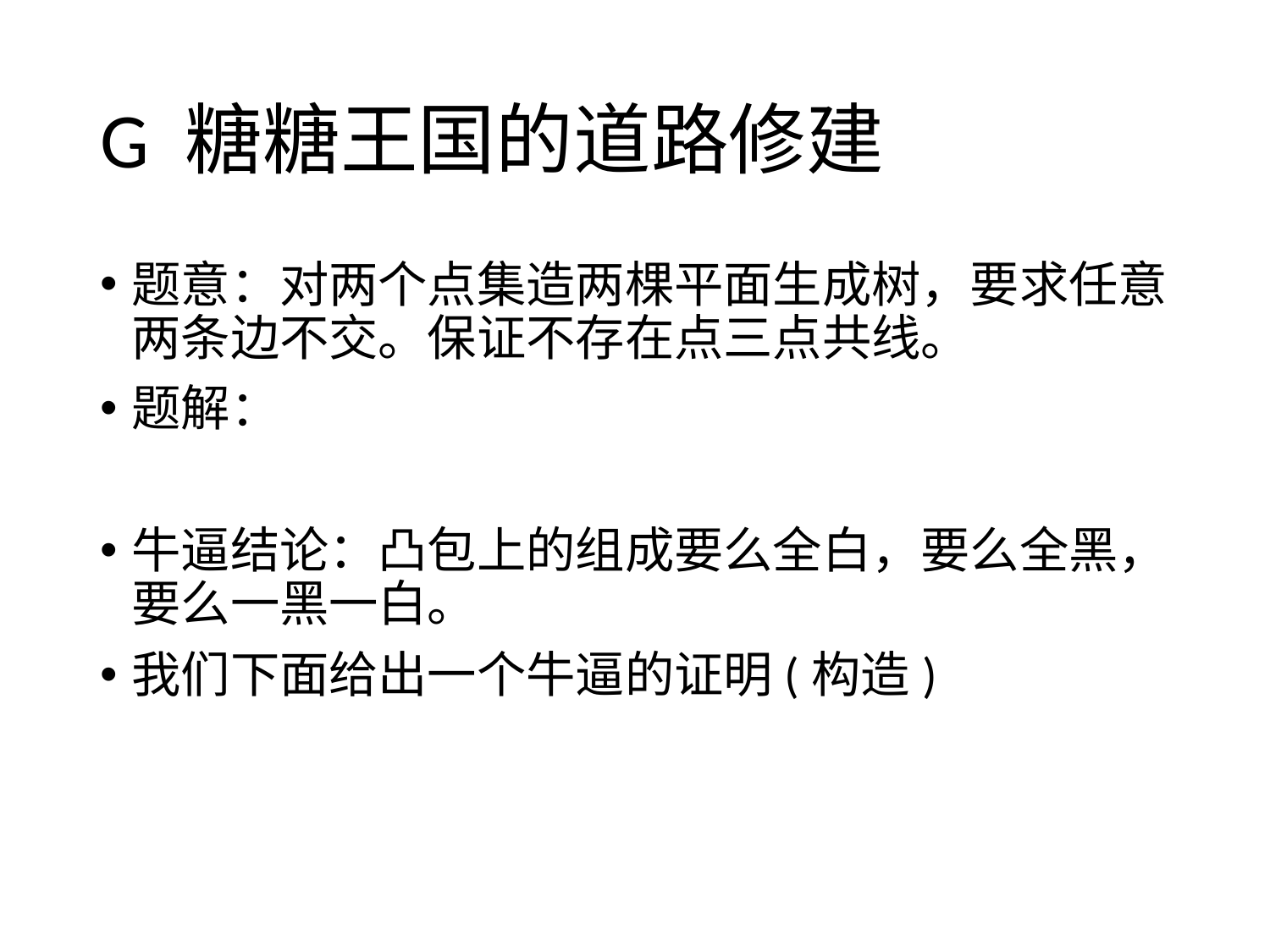

# G 糖糖王国的道路修建
题意：对两个点集造两棵平面生成树，要求任意两条边不交。保证不存在点三点共线。
题解：

牛逼结论：凸包上的组成要么全白，要么全黑，要么一黑一白。
我们下面给出一个牛逼的证明(构造)